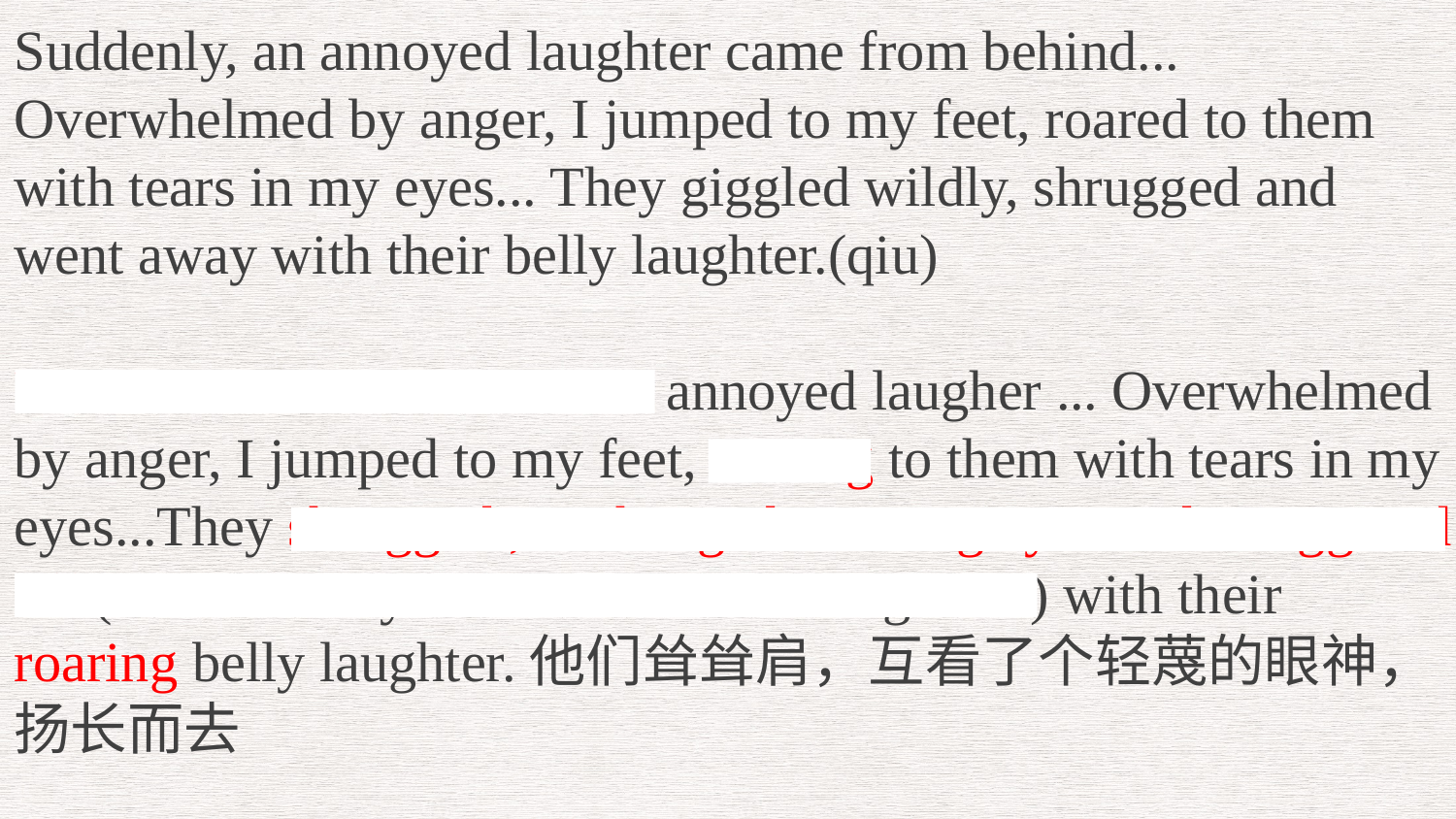

Suddenly, an annoyed laughter came from behind... Overwhelmed by anger, I jumped to my feet, roared to them with tears in my eyes... They giggled wildly, shrugged and went away with their belly laughter.(qiu)

From behind came a sudden annoyed laugher ... Overwhelmed by anger, I jumped to my feet, roaring to them with tears in my eyes...They shrugged , exchanged sneering eyes and swaggered off (walked away without a backward glance) with their roaring belly laughter.他们耸耸肩，互看了个轻蔑的眼神，扬长而去